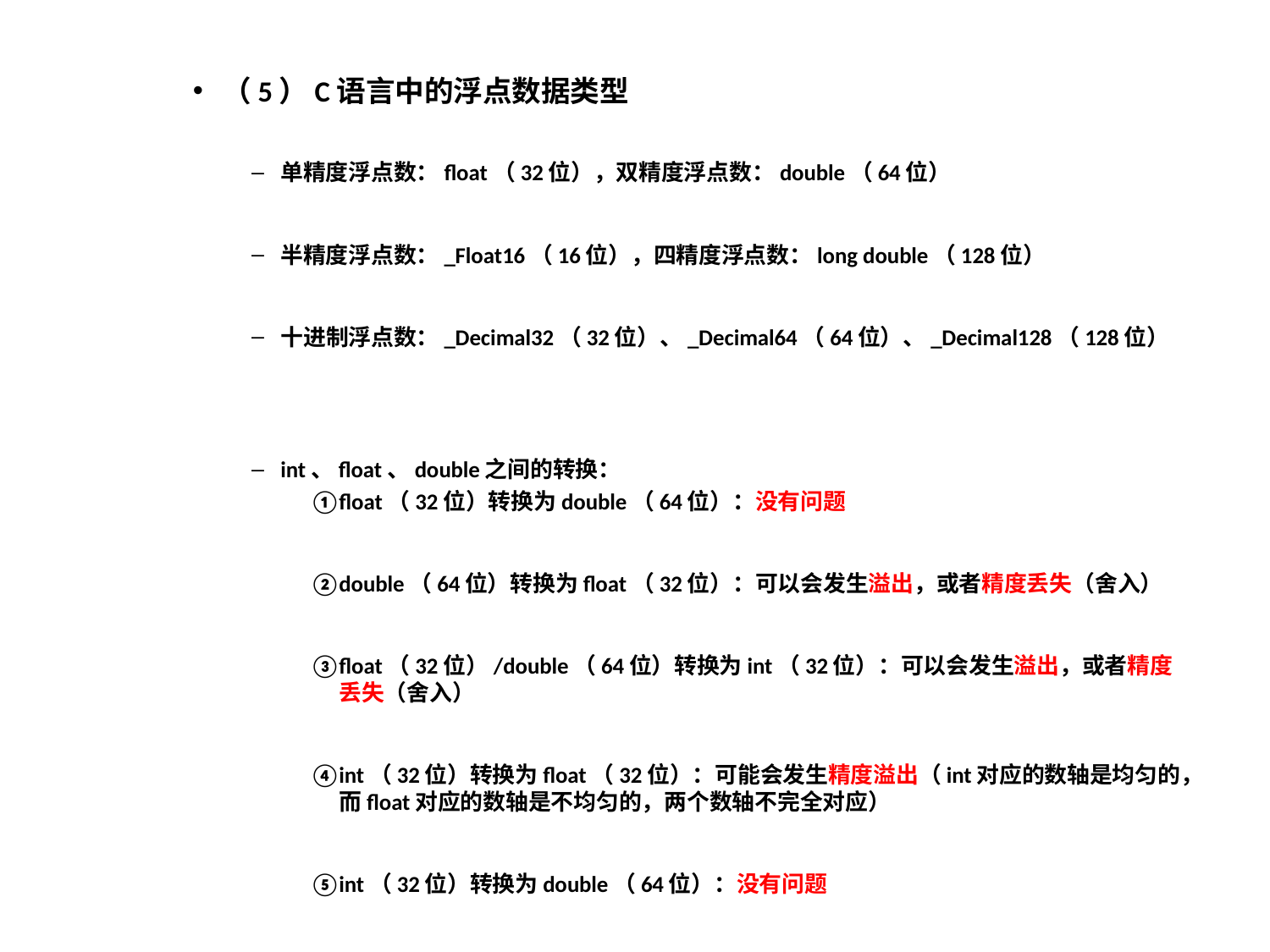

（5）C语言中的浮点数据类型

单精度浮点数：float（32位），双精度浮点数：double（64位）

半精度浮点数：_Float16（16位），四精度浮点数：long double（128位）

十进制浮点数：_Decimal32（32位）、_Decimal64（64位）、_Decimal128（128位）

int、float、double之间的转换：
float（32位）转换为double（64位）：没有问题

double（64位）转换为float（32位）：可以会发生溢出，或者精度丢失（舍入）

float（32位）/double（64位）转换为int（32位）：可以会发生溢出，或者精度丢失（舍入）

int（32位）转换为float（32位）：可能会发生精度溢出（int对应的数轴是均匀的，而float对应的数轴是不均匀的，两个数轴不完全对应）

int（32位）转换为double（64位）：没有问题